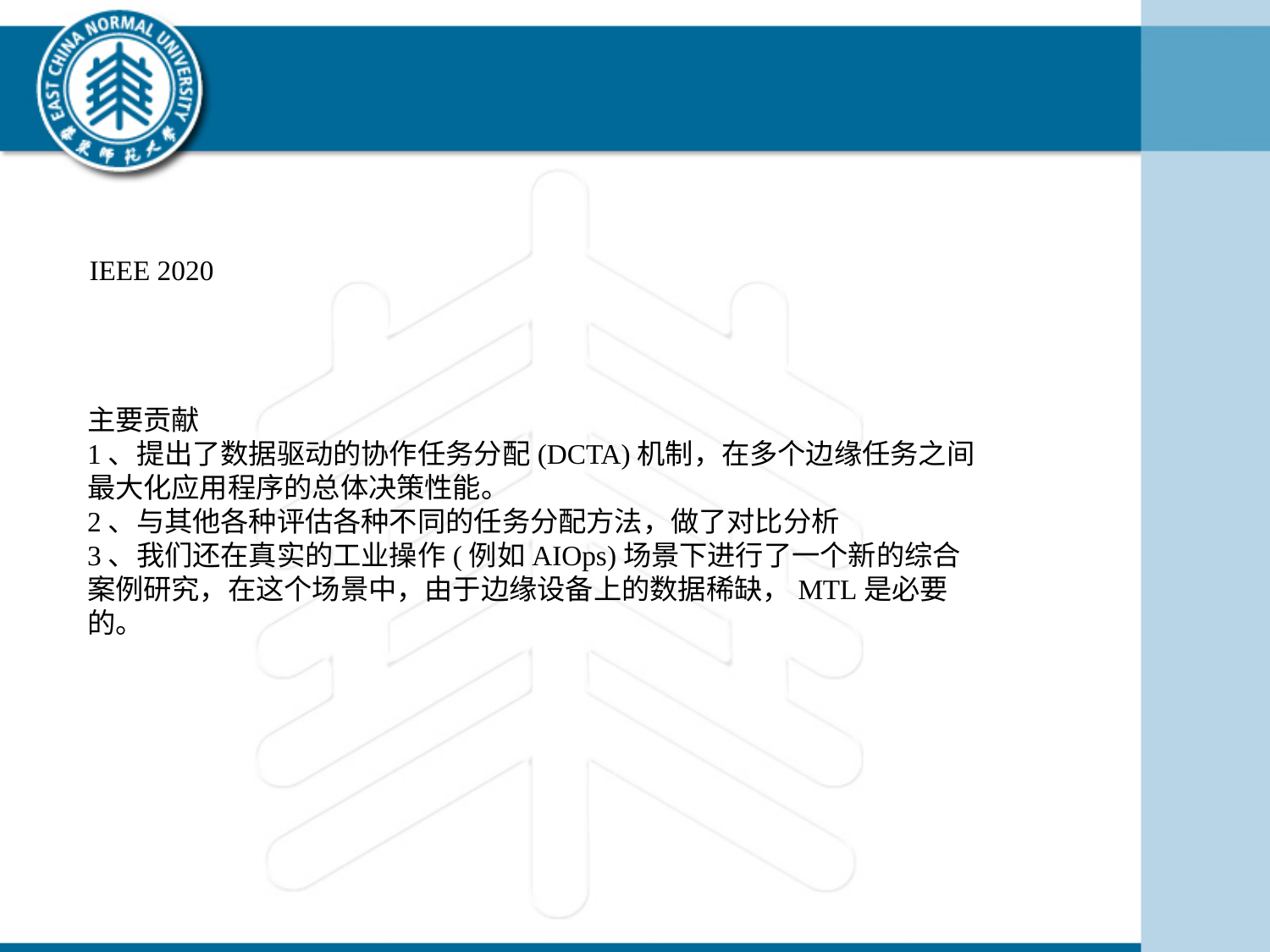

IEEE 2020
主要贡献
1、提出了数据驱动的协作任务分配(DCTA)机制，在多个边缘任务之间最大化应用程序的总体决策性能。
2、与其他各种评估各种不同的任务分配方法，做了对比分析
3、我们还在真实的工业操作(例如AIOps)场景下进行了一个新的综合案例研究，在这个场景中，由于边缘设备上的数据稀缺，MTL是必要的。